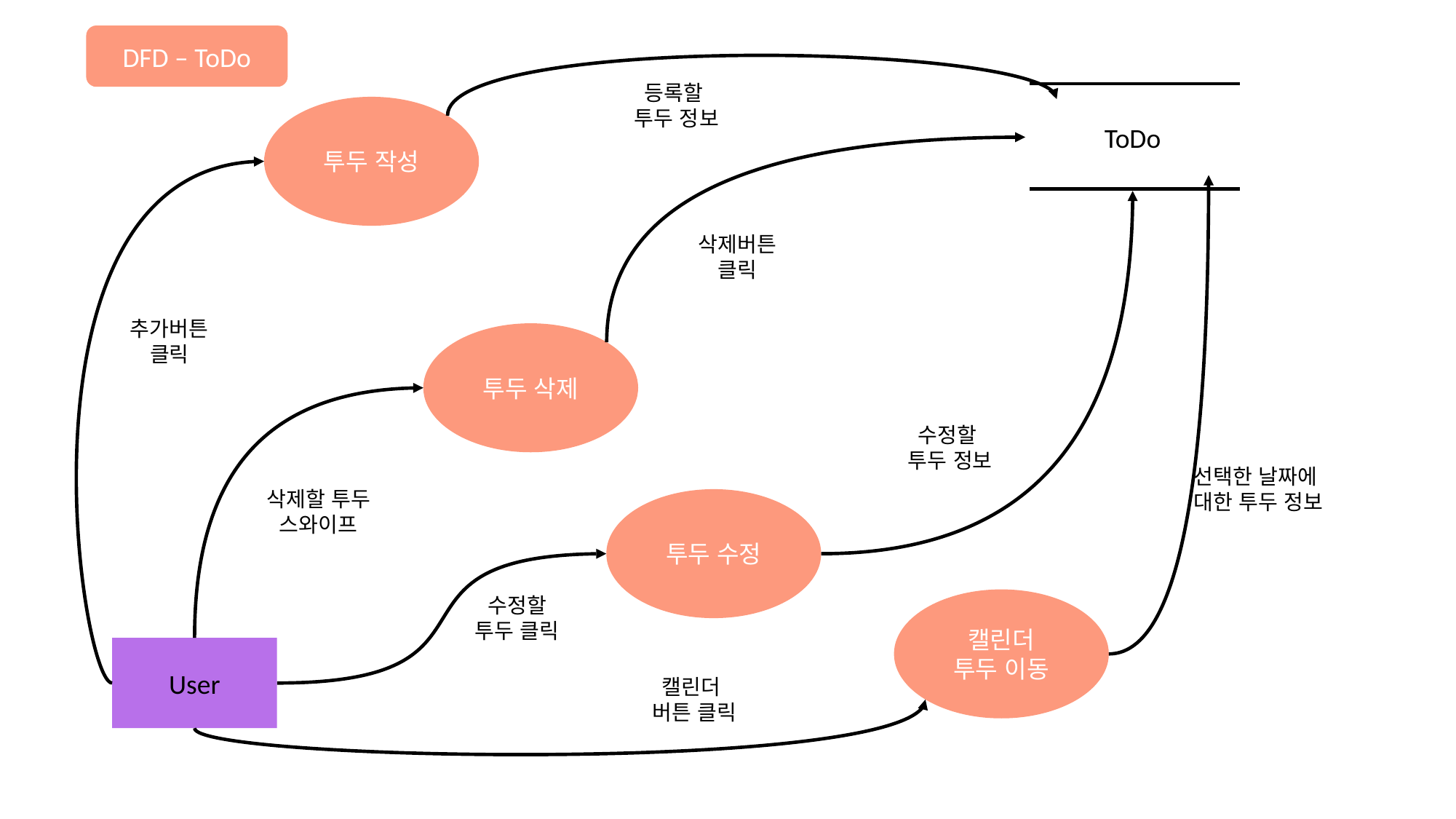

DFD – ToDo
등록할
투두 정보
ToDo
투두 작성
삭제버튼
클릭
추가버튼
클릭
투두 삭제
수정할
투두 정보
선택한 날짜에
대한 투두 정보
삭제할 투두
스와이프
투두 수정
수정할
투두 클릭
캘린더
투두 이동
User
캘린더
버튼 클릭